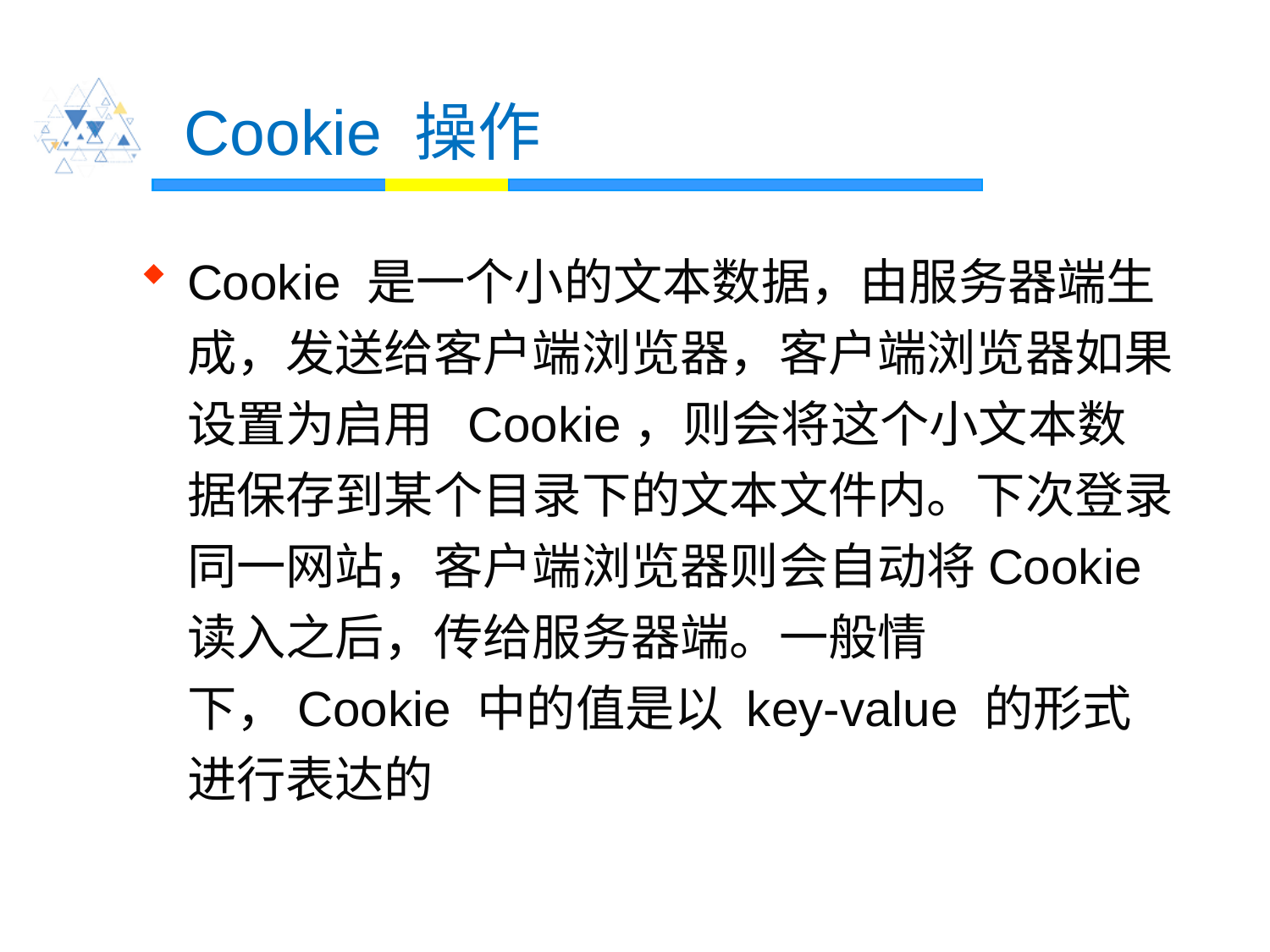

# Cookie 操作
Cookie 是一个小的文本数据，由服务器端生成，发送给客户端浏览器，客户端浏览器如果设置为启用  Cookie，则会将这个小文本数据保存到某个目录下的文本文件内。下次登录同一网站，客户端浏览器则会自动将Cookie 读入之后，传给服务器端。一般情下，Cookie 中的值是以 key-value 的形式进行表达的